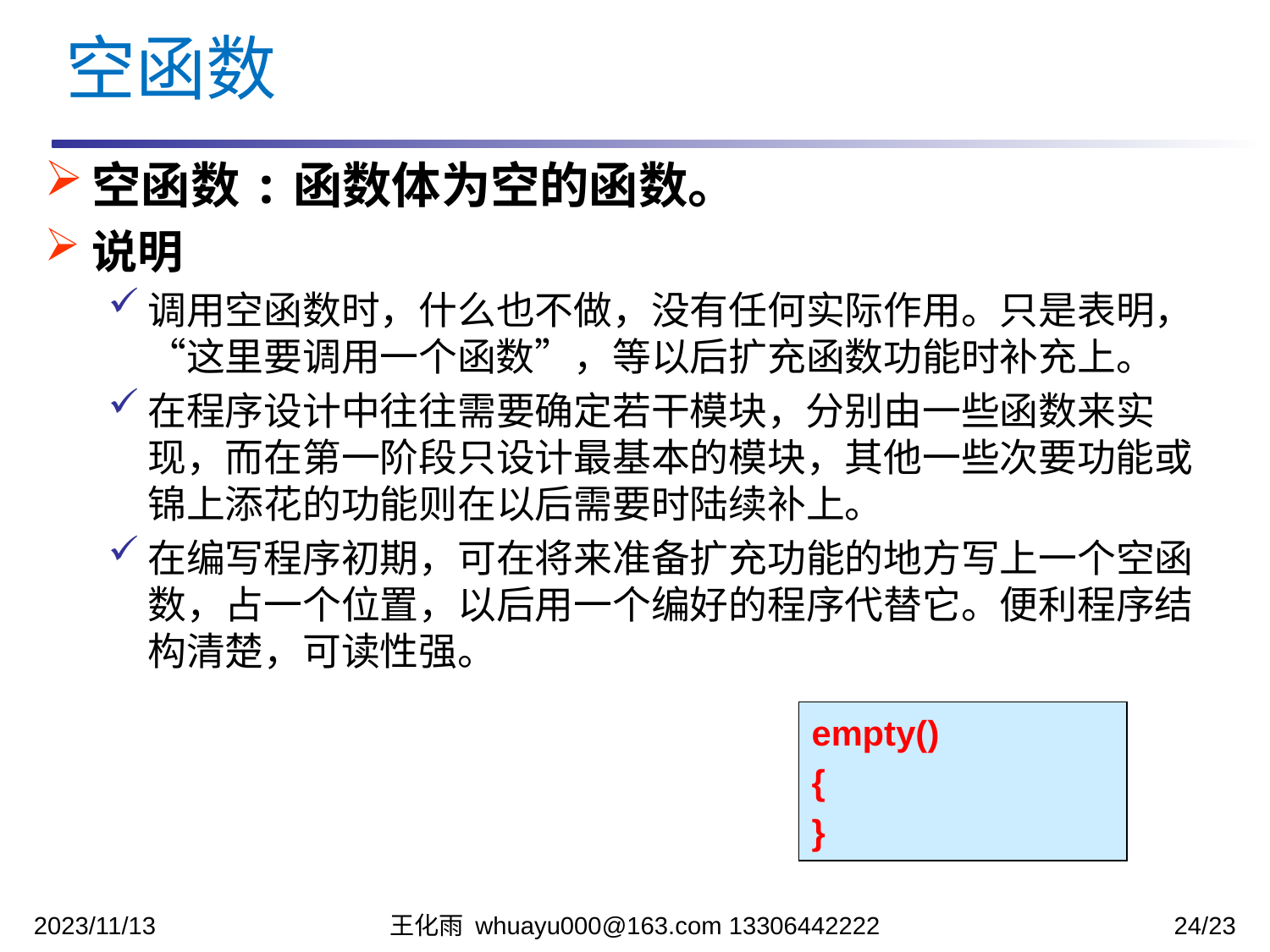

空函数
空函数:函数体为空的函数。
说明
调用空函数时，什么也不做，没有任何实际作用。只是表明，“这里要调用一个函数”，等以后扩充函数功能时补充上。
在程序设计中往往需要确定若干模块，分别由一些函数来实现，而在第一阶段只设计最基本的模块，其他一些次要功能或锦上添花的功能则在以后需要时陆续补上。
在编写程序初期，可在将来准备扩充功能的地方写上一个空函数，占一个位置，以后用一个编好的程序代替它。便利程序结构清楚，可读性强。
empty()
{
}
2023/11/13
王化雨 whuayu000@163.com 13306442222
24/23